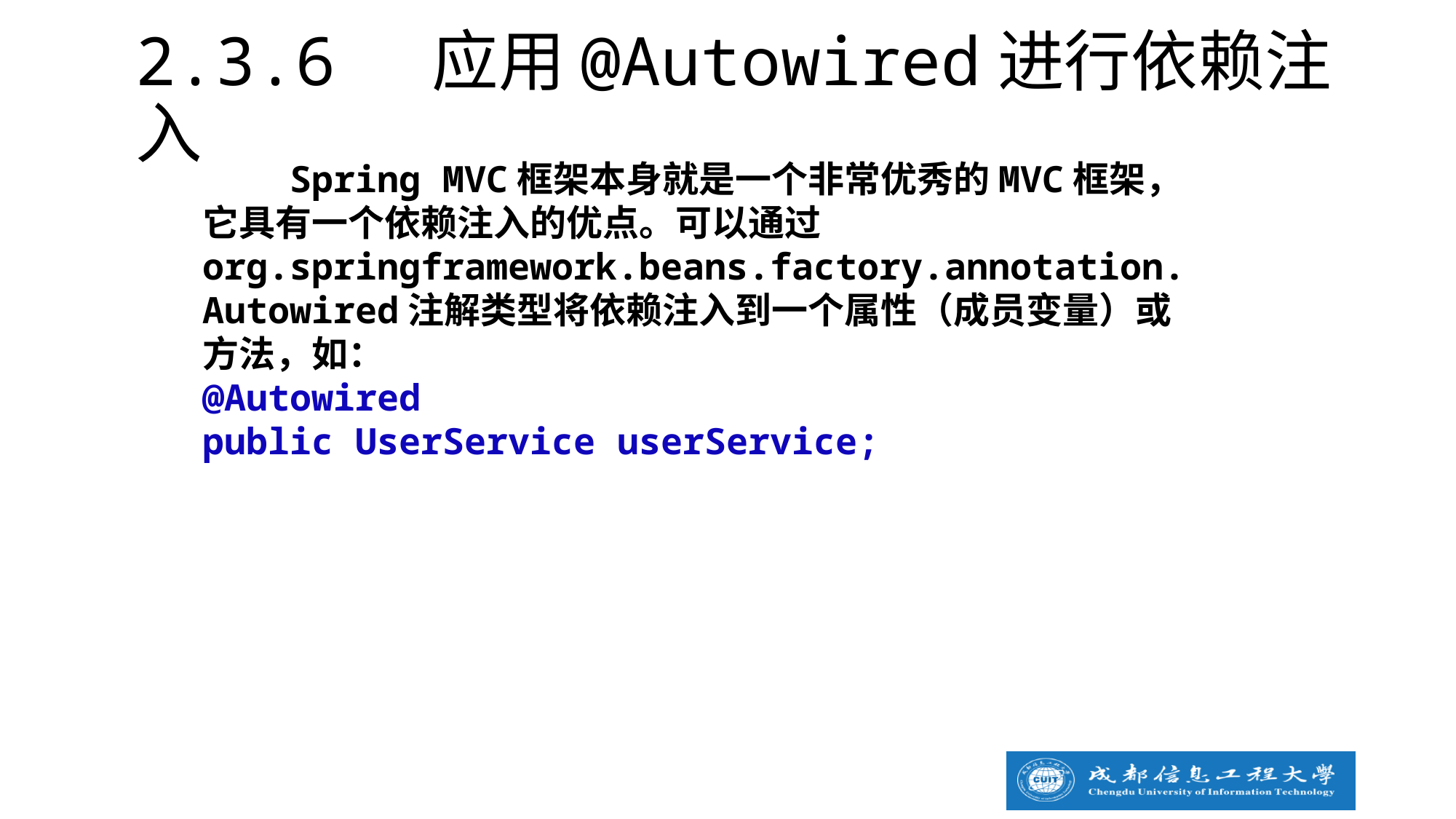

2.3.6  应用@Autowired进行依赖注入
    Spring MVC框架本身就是一个非常优秀的MVC框架，它具有一个依赖注入的优点。可以通过org.springframework.beans.factory.annotation.Autowired注解类型将依赖注入到一个属性（成员变量）或方法，如：
@Autowired
public UserService userService;